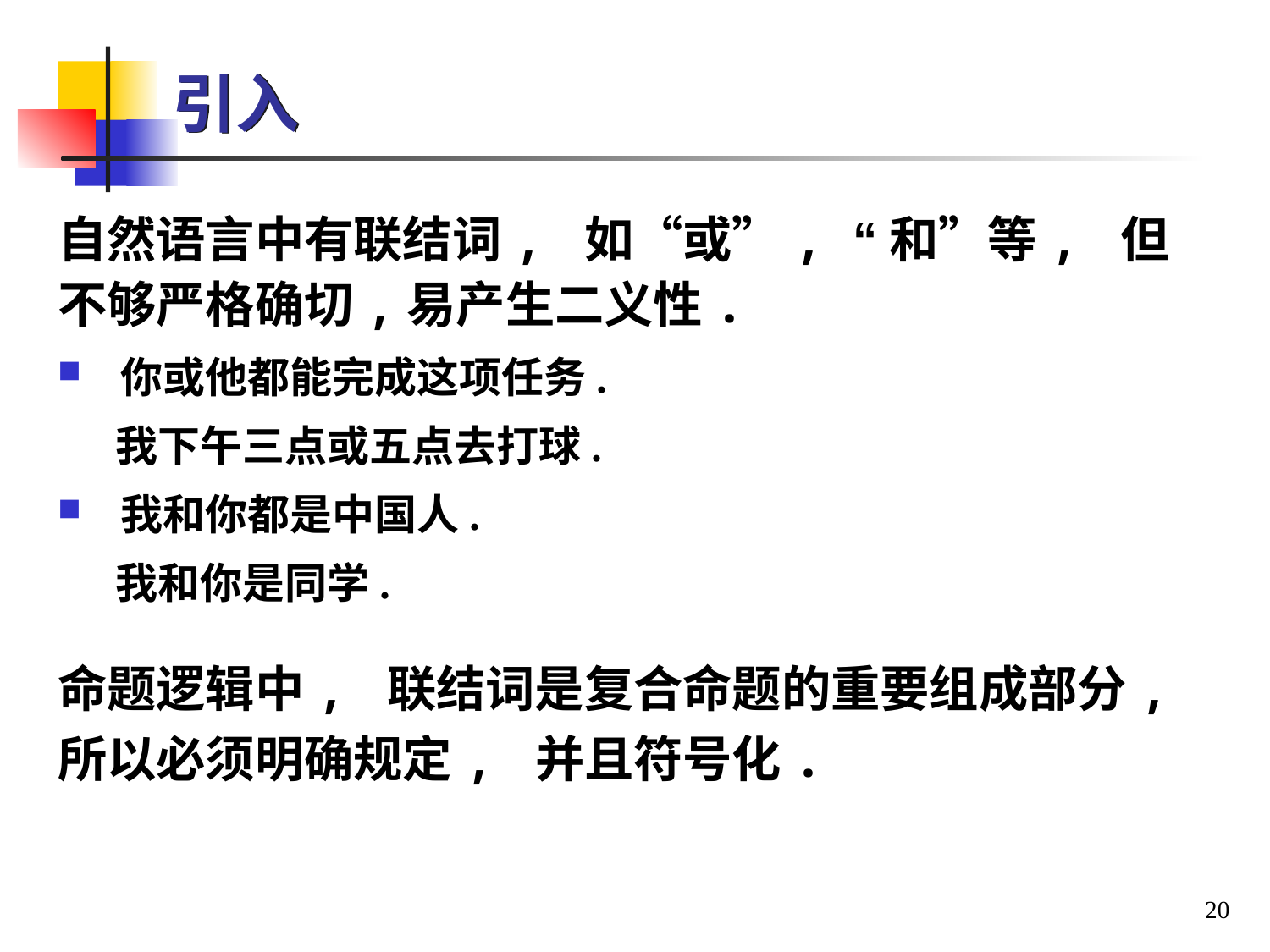

# 引入
自然语言中有联结词, 如“或”, “和”等, 但不够严格确切,易产生二义性.
   你或他都能完成这项任务.
     我下午三点或五点去打球.
   我和你都是中国人.
     我和你是同学.
命题逻辑中, 联结词是复合命题的重要组成部分, 所以必须明确规定, 并且符号化.
20